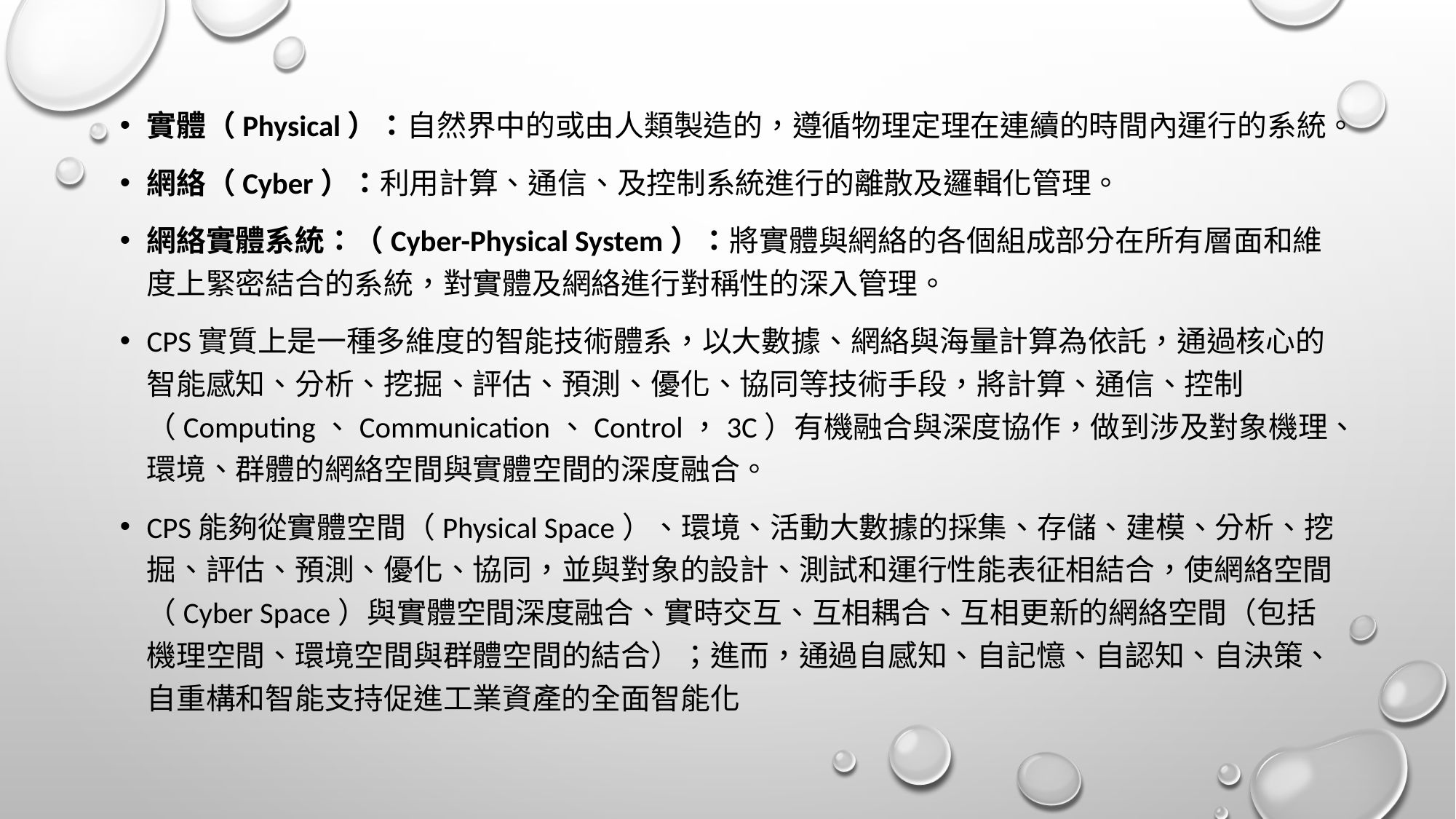

實體（Physical）：自然界中的或由人類製造的，遵循物理定理在連續的時間內運行的系統。
網絡（Cyber）：利用計算、通信、及控制系統進行的離散及邏輯化管理。
網絡實體系統：（Cyber-Physical System）：將實體與網絡的各個組成部分在所有層面和維度上緊密結合的系統，對實體及網絡進行對稱性的深入管理。
CPS實質上是一種多維度的智能技術體系，以大數據、網絡與海量計算為依託，通過核心的智能感知、分析、挖掘、評估、預測、優化、協同等技術手段，將計算、通信、控制（Computing、Communication、Control，3C）有機融合與深度協作，做到涉及對象機理、環境、群體的網絡空間與實體空間的深度融合。
CPS能夠從實體空間（Physical Space）、環境、活動大數據的採集、存儲、建模、分析、挖掘、評估、預測、優化、協同，並與對象的設計、測試和運行性能表征相結合，使網絡空間（Cyber Space）與實體空間深度融合、實時交互、互相耦合、互相更新的網絡空間（包括機理空間、環境空間與群體空間的結合）；進而，通過自感知、自記憶、自認知、自決策、自重構和智能支持促進工業資產的全面智能化